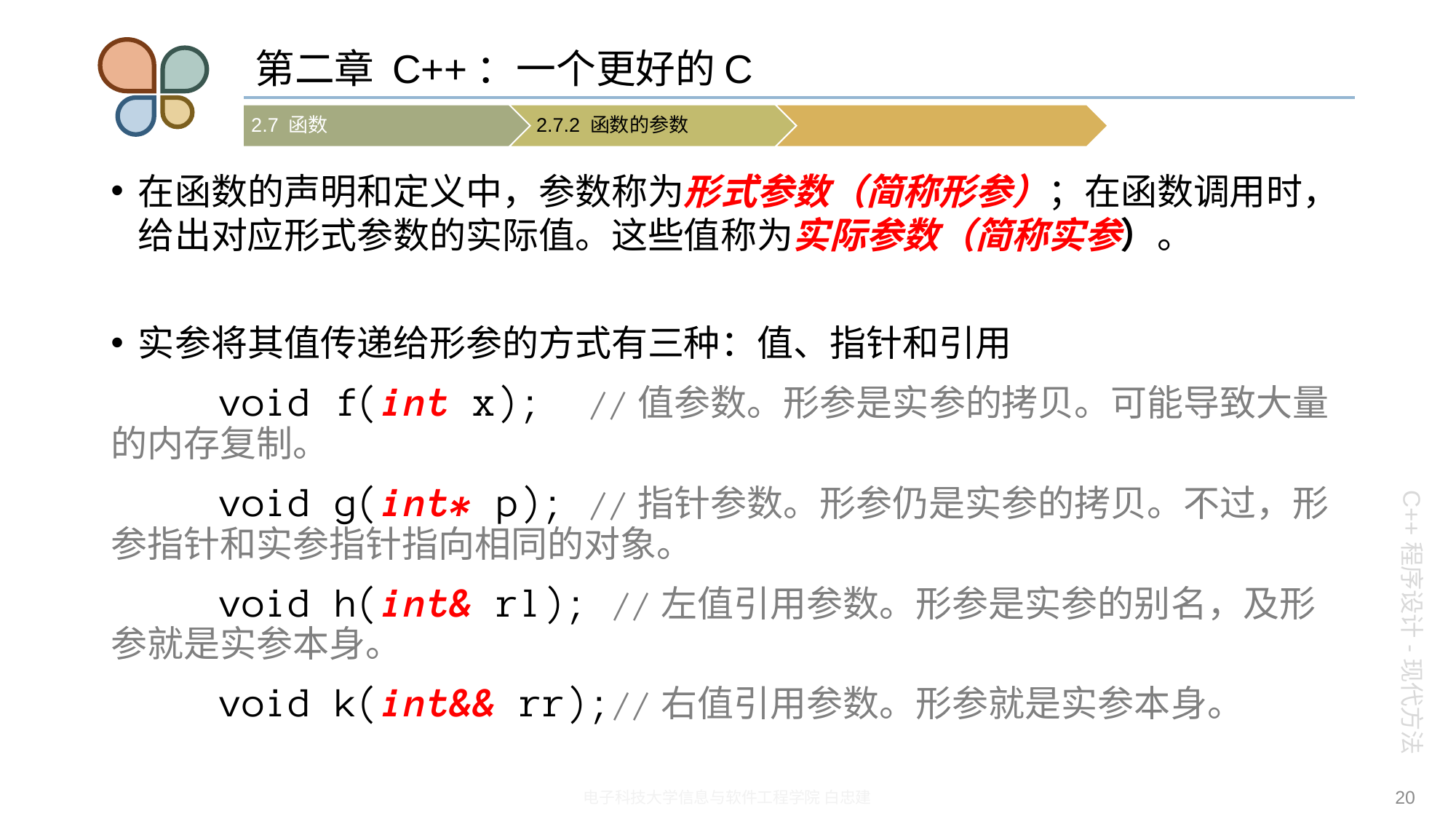

# 第二章 C++：一个更好的C
2.7 函数
2.7.2 函数的参数

在函数的声明和定义中，参数称为形式参数（简称形参）；在函数调用时，给出对应形式参数的实际值。这些值称为实际参数（简称实参）。

实参将其值传递给形参的方式有三种：值、指针和引用
	void f(int x);  //值参数。形参是实参的拷贝。可能导致大量的内存复制。
	void g(int* p); //指针参数。形参仍是实参的拷贝。不过，形参指针和实参指针指向相同的对象。
	void h(int& rl); //左值引用参数。形参是实参的别名，及形参就是实参本身。
	void k(int&& rr);//右值引用参数。形参就是实参本身。
20